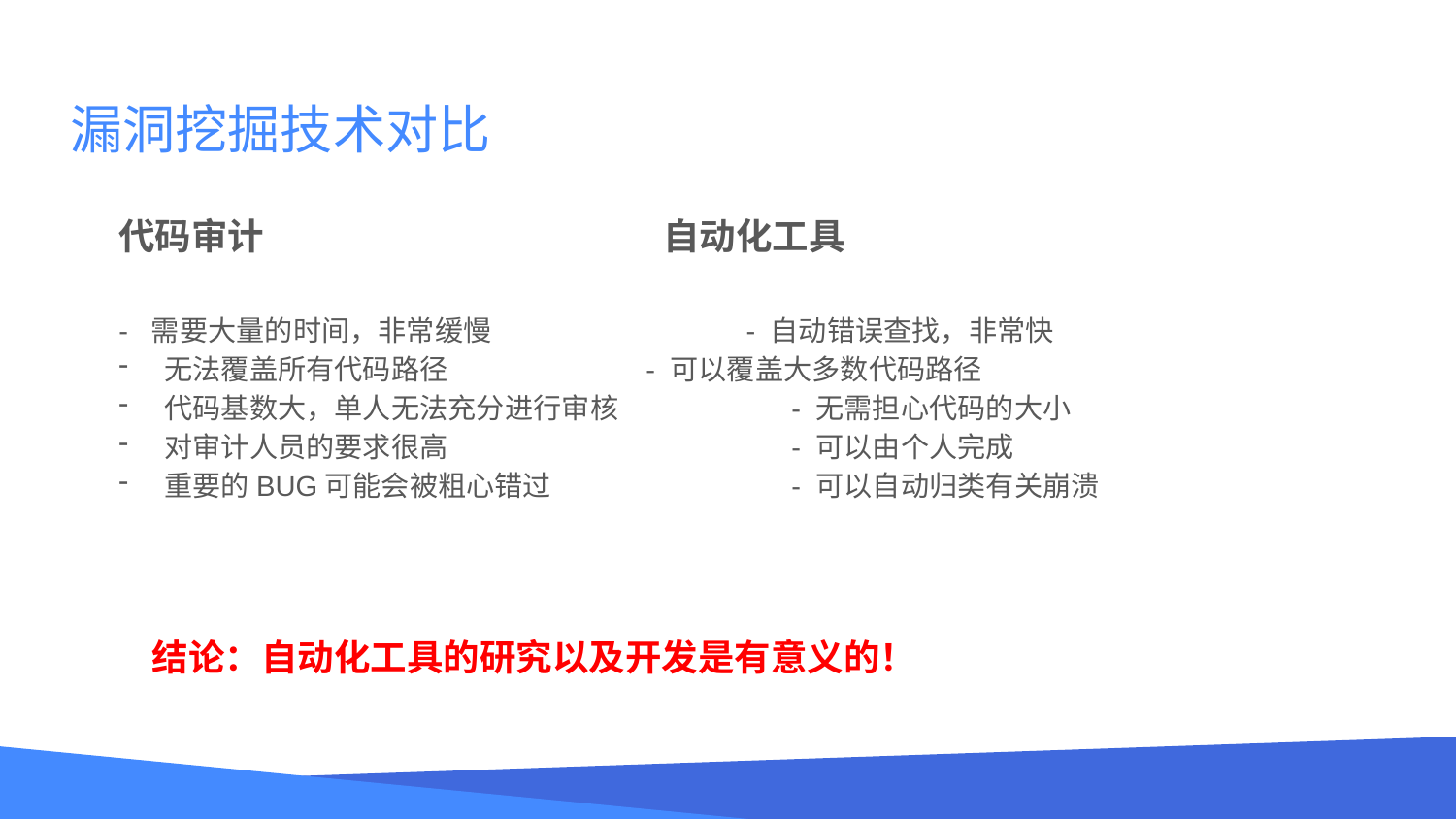

# 漏洞挖掘技术对比

代码审计           	  	             自动化工具

-  需要大量的时间，非常缓慢                 	      - 自动错误查找，非常快
无法覆盖所有代码路径                    	      - 可以覆盖大多数代码路径
代码基数大，单人无法充分进行审核        	      - 无需担心代码的大小
对审计人员的要求很高                            	      - 可以由个人完成
重要的BUG可能会被粗心错过               	      - 可以自动归类有关崩溃
结论：自动化工具的研究以及开发是有意义的！